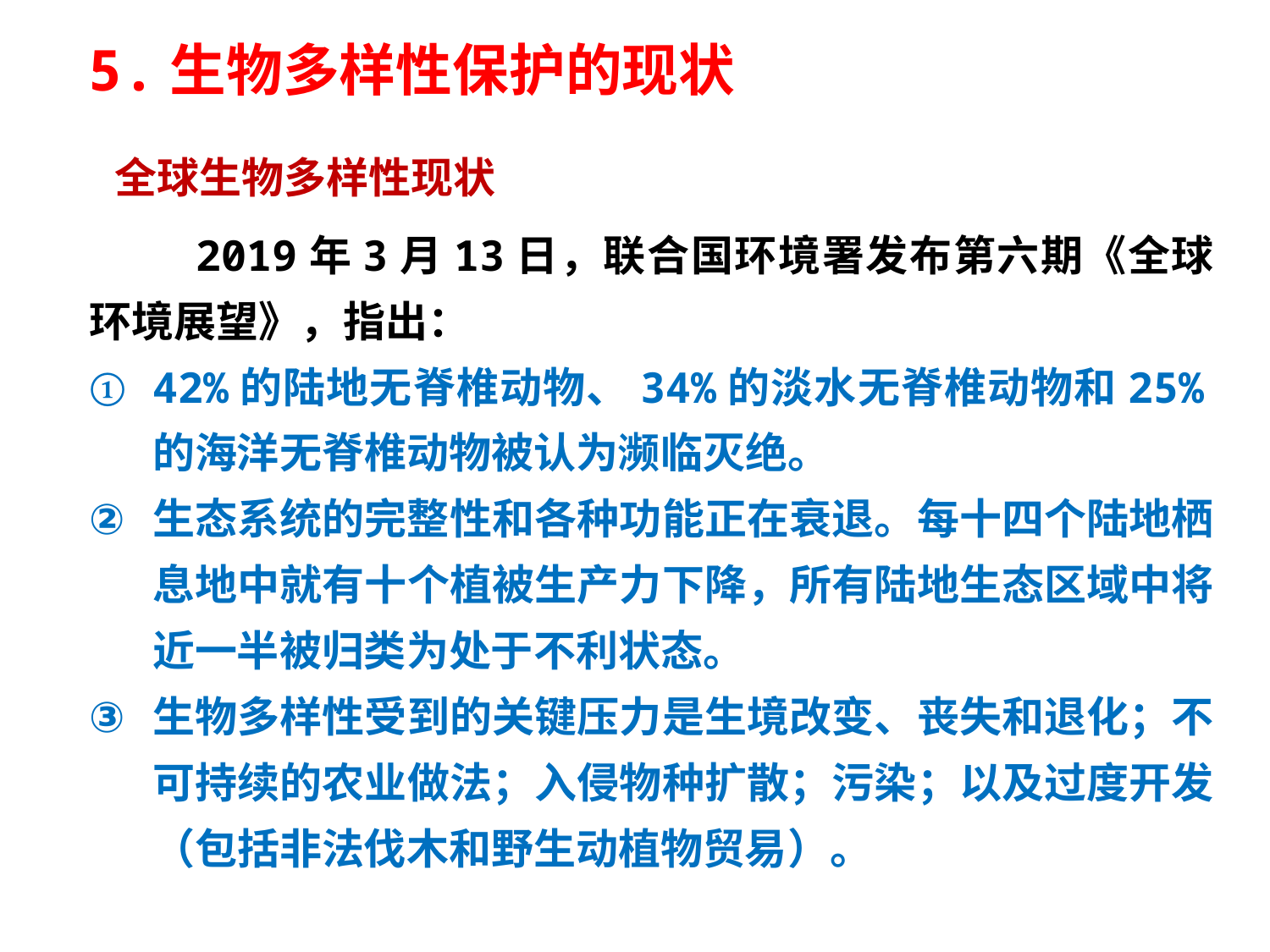

5.生物多样性保护的现状
全球生物多样性现状
    2019年3月13日，联合国环境署发布第六期《全球环境展望》，指出：
42%的陆地无脊椎动物、34%的淡水无脊椎动物和25%的海洋无脊椎动物被认为濒临灭绝。
生态系统的完整性和各种功能正在衰退。每十四个陆地栖息地中就有十个植被生产力下降，所有陆地生态区域中将近一半被归类为处于不利状态。
生物多样性受到的关键压力是生境改变、丧失和退化；不可持续的农业做法；入侵物种扩散；污染；以及过度开发（包括非法伐木和野生动植物贸易）。